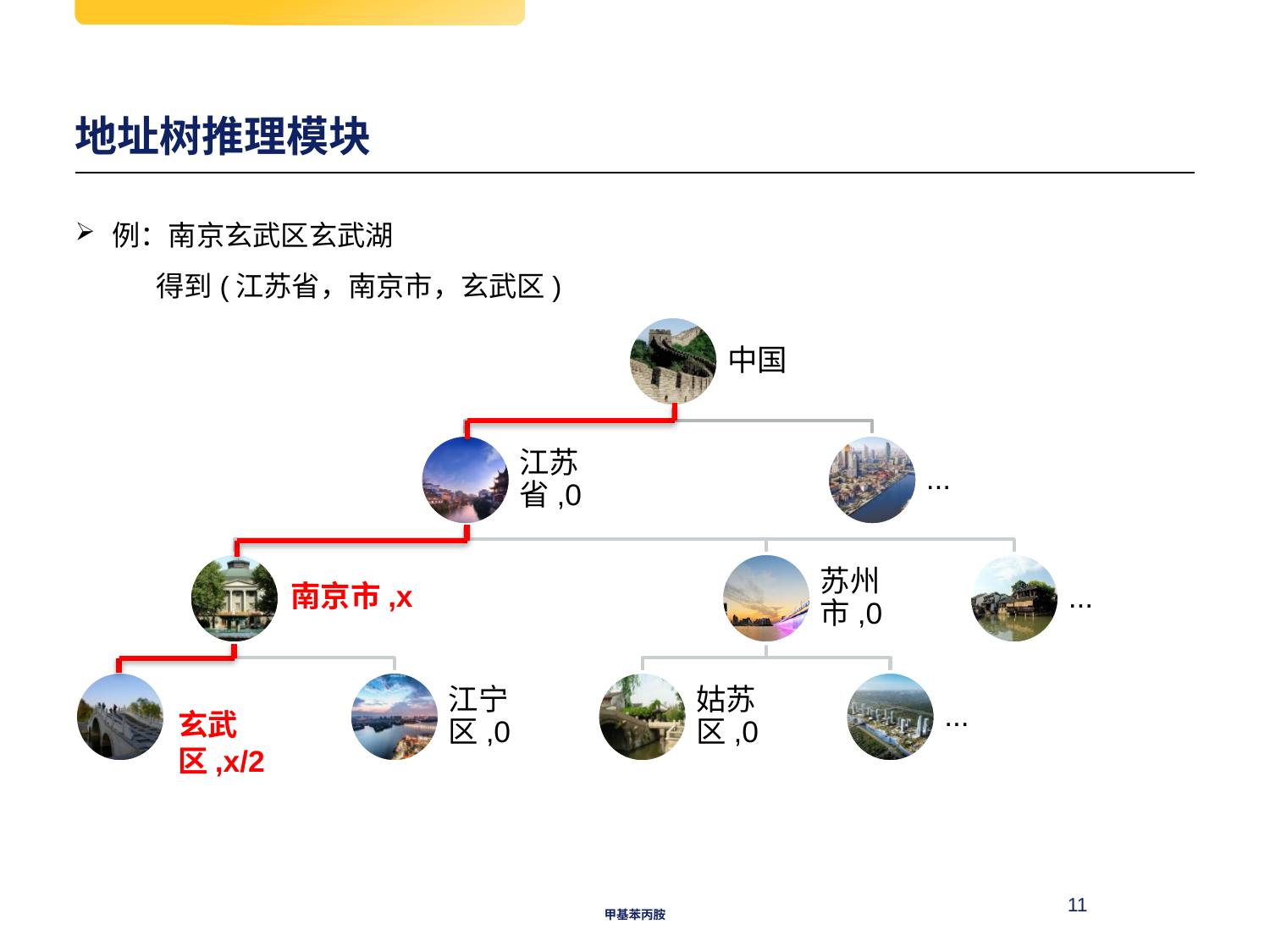

# 地址树推理模块
中国
江苏省,0
南京市,0
玄武区,0
江宁区,0
苏州市,0
姑苏区,0
...
...
...
例：南京玄武区玄武湖
       得到(江苏省，南京市，玄武区)
南京市,x
玄武区,x/2